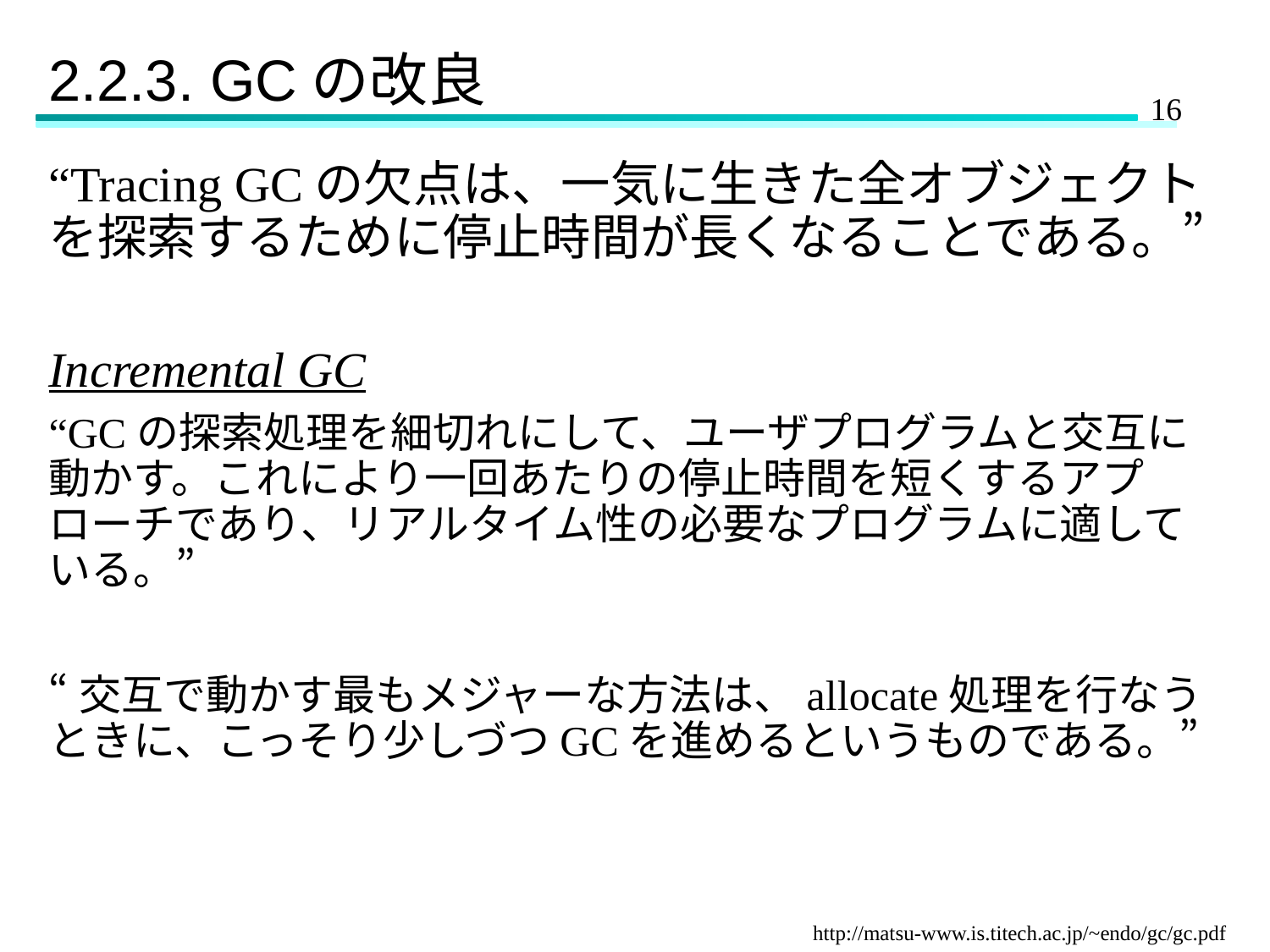

# 2.2.3. GCの改良
“Tracing GCの欠点は、一気に生きた全オブジェクトを探索するために停止時間が長くなることである。”

Incremental GC
“GCの探索処理を細切れにして、ユーザプログラムと交互に動かす。これにより一回あたりの停止時間を短くするアプローチであり、リアルタイム性の必要なプログラムに適している。”

“交互で動かす最もメジャーな方法は、allocate処理を行なうときに、こっそり少しづつGCを進めるというものである。”
http://matsu-www.is.titech.ac.jp/~endo/gc/gc.pdf